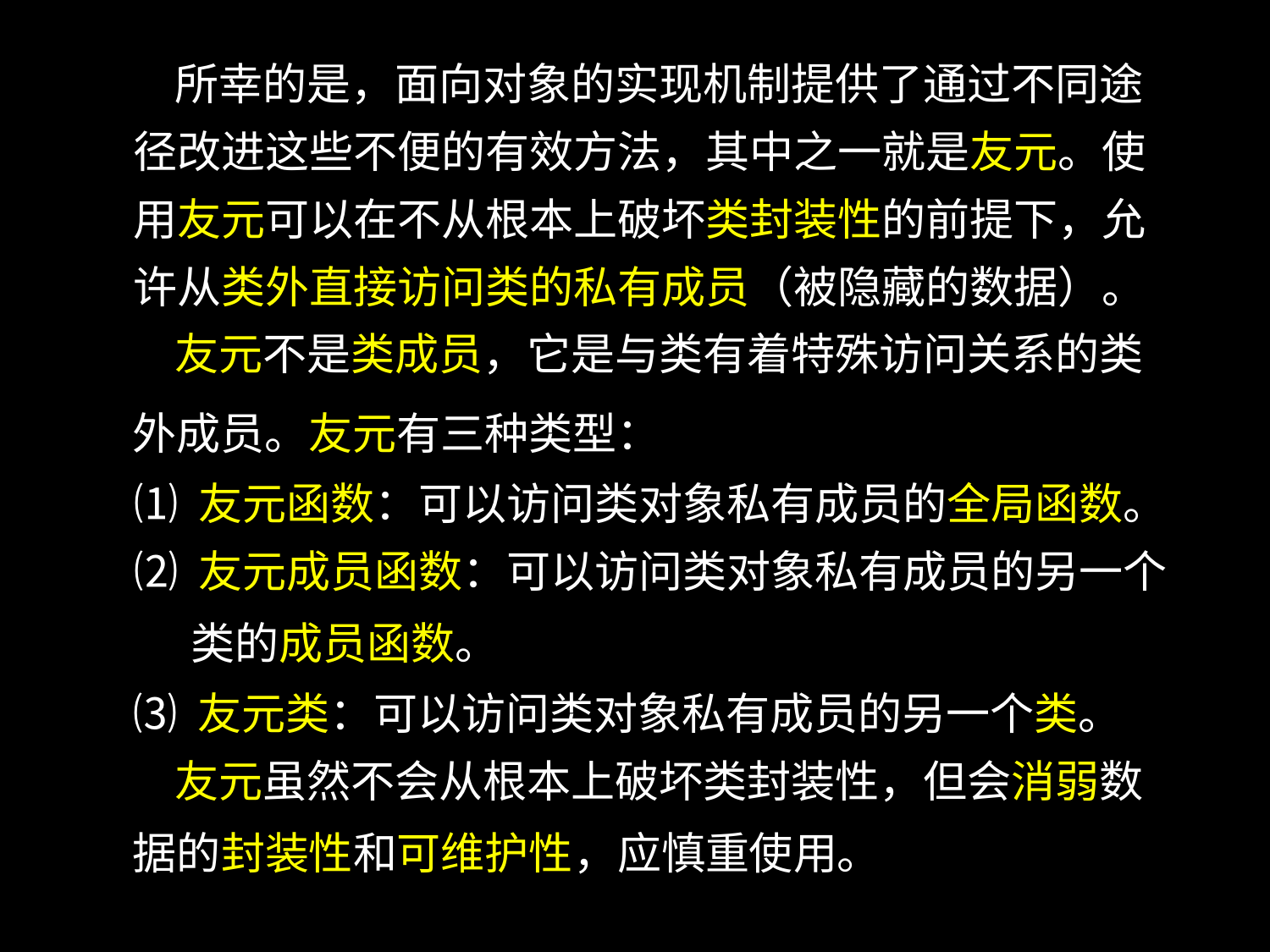

所幸的是，面向对象的实现机制提供了通过不同途

径改进这些不便的有效方法，其中之一就是友元。使

用友元可以在不从根本上破坏类封装性的前提下，允

许从类外直接访问类的私有成员（被隐藏的数据）。

	友元不是类成员，它是与类有着特殊访问关系的类
外成员。友元有三种类型：
⑴ 友元函数：可以访问类对象私有成员的全局函数。

⑵ 友元成员函数：可以访问类对象私有成员的另一个
类的成员函数。
⑶ 友元类：可以访问类对象私有成员的另一个类。

	友元虽然不会从根本上破坏类封装性，但会消弱数
据的封装性和可维护性，应慎重使用。